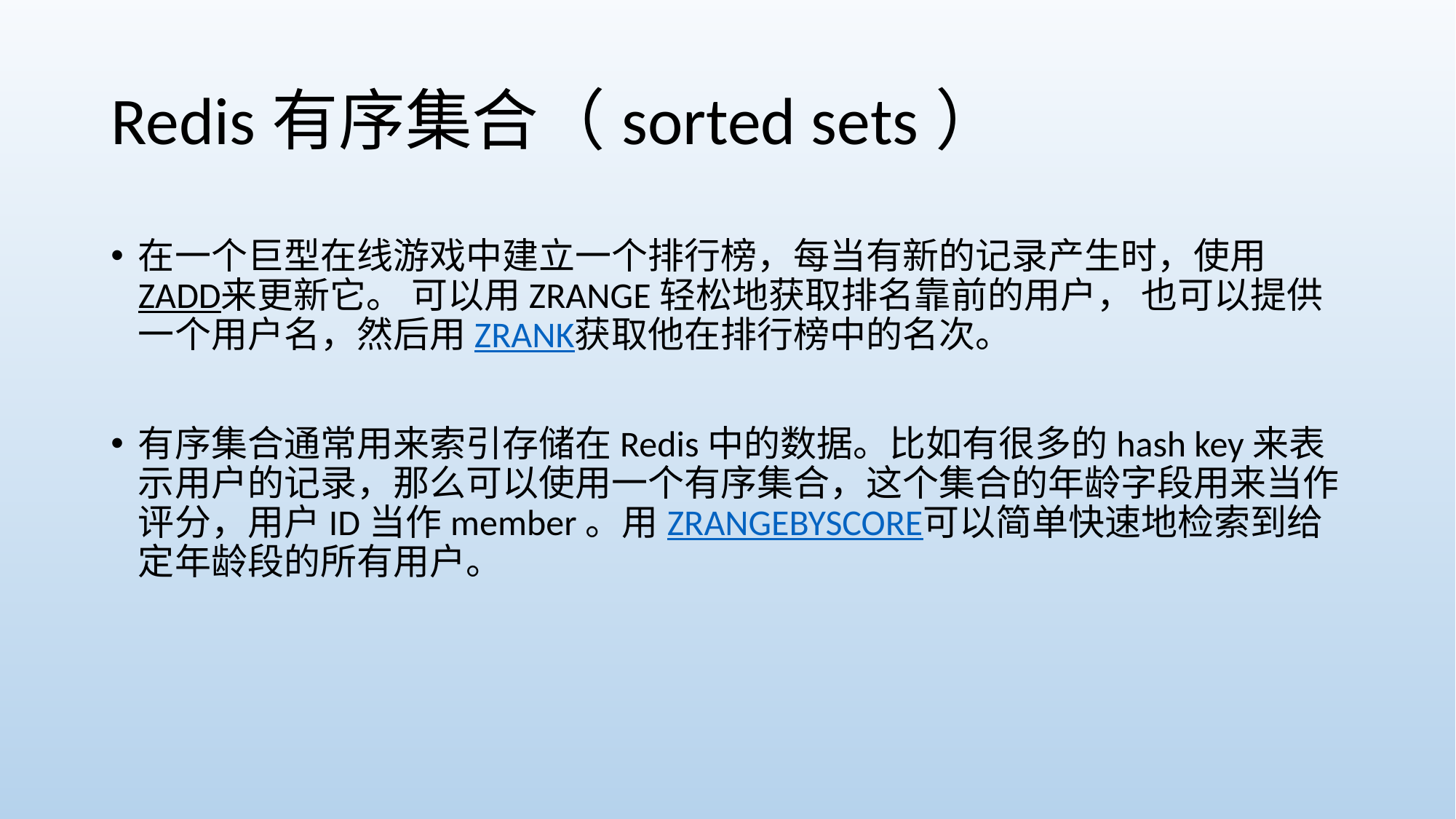

# Redis有序集合（sorted sets）
在一个巨型在线游戏中建立一个排行榜，每当有新的记录产生时，使用ZADD来更新它。 可以用ZRANGE轻松地获取排名靠前的用户， 也可以提供一个用户名，然后用ZRANK获取他在排行榜中的名次。

有序集合通常用来索引存储在Redis中的数据。比如有很多的hash key来表示用户的记录，那么可以使用一个有序集合，这个集合的年龄字段用来当作评分，用户ID当作member。用ZRANGEBYSCORE可以简单快速地检索到给定年龄段的所有用户。